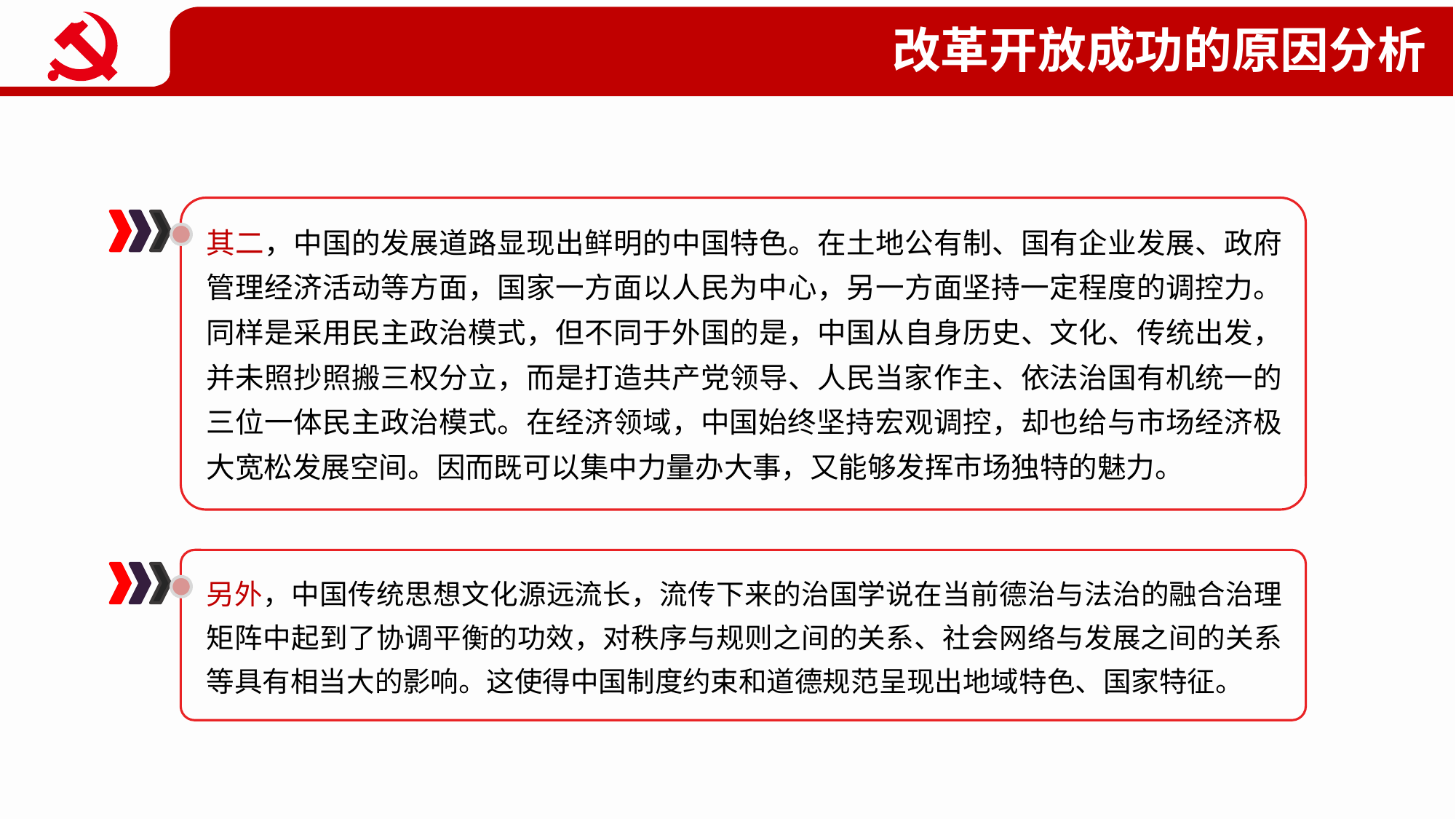

其二，中国的发展道路显现出鲜明的中国特色。在土地公有制、国有企业发展、政府管理经济活动等方面，国家一方面以人民为中心，另一方面坚持一定程度的调控力。同样是采用民主政治模式，但不同于外国的是，中国从自身历史、文化、传统出发，并未照抄照搬三权分立，而是打造共产党领导、人民当家作主、依法治国有机统一的三位一体民主政治模式。在经济领域，中国始终坚持宏观调控，却也给与市场经济极大宽松发展空间。因而既可以集中力量办大事，又能够发挥市场独特的魅力。

另外，中国传统思想文化源远流长，流传下来的治国学说在当前德治与法治的融合治理矩阵中起到了协调平衡的功效，对秩序与规则之间的关系、社会网络与发展之间的关系等具有相当大的影响。这使得中国制度约束和道德规范呈现出地域特色、国家特征。